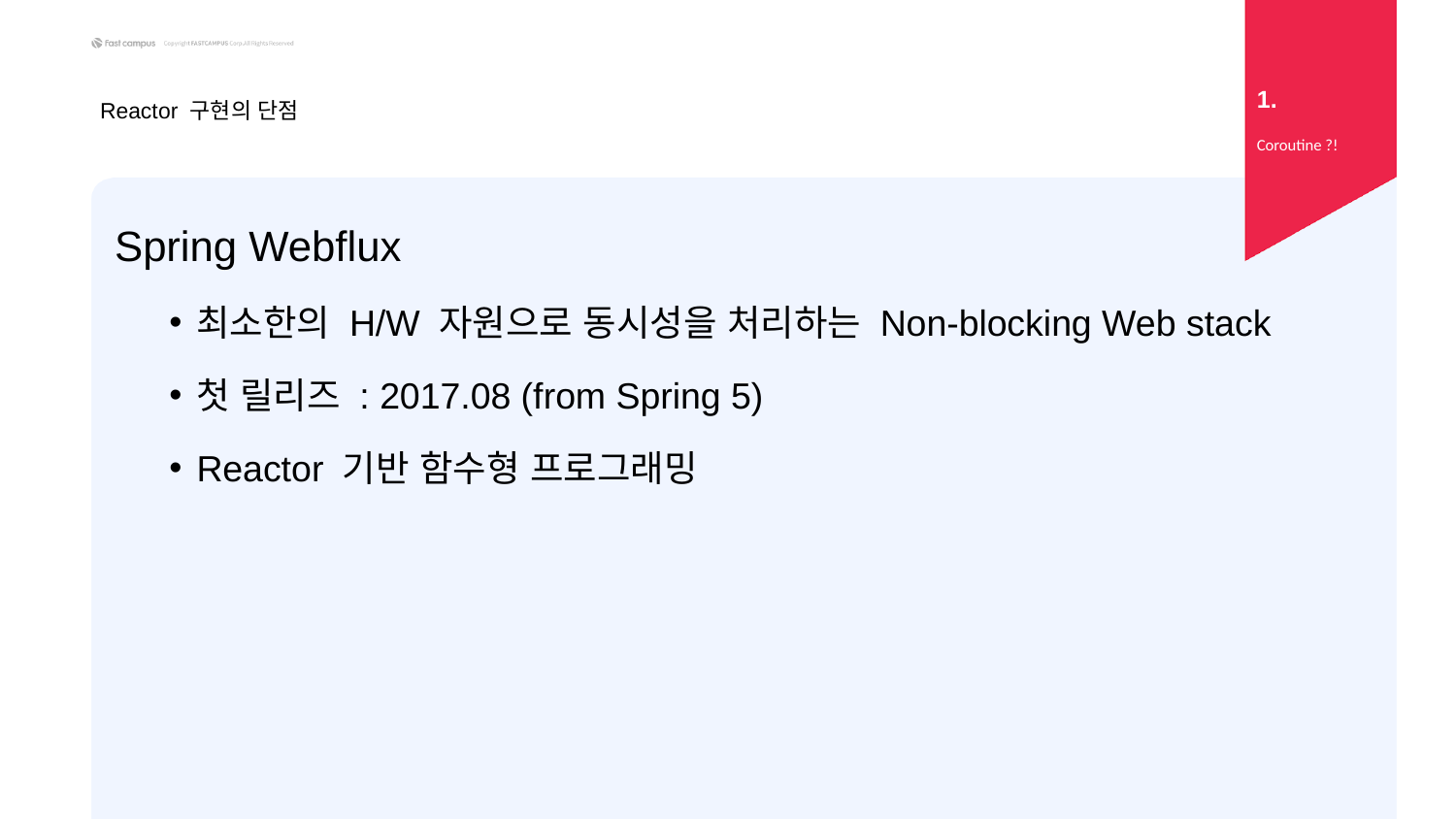

1.
# Reactor 구현의 단점
Coroutine ?!
Spring Webflux
최소한의 H/W 자원으로 동시성을 처리하는 Non-blocking Web stack
첫 릴리즈 : 2017.08 (from Spring 5)
Reactor 기반 함수형 프로그래밍